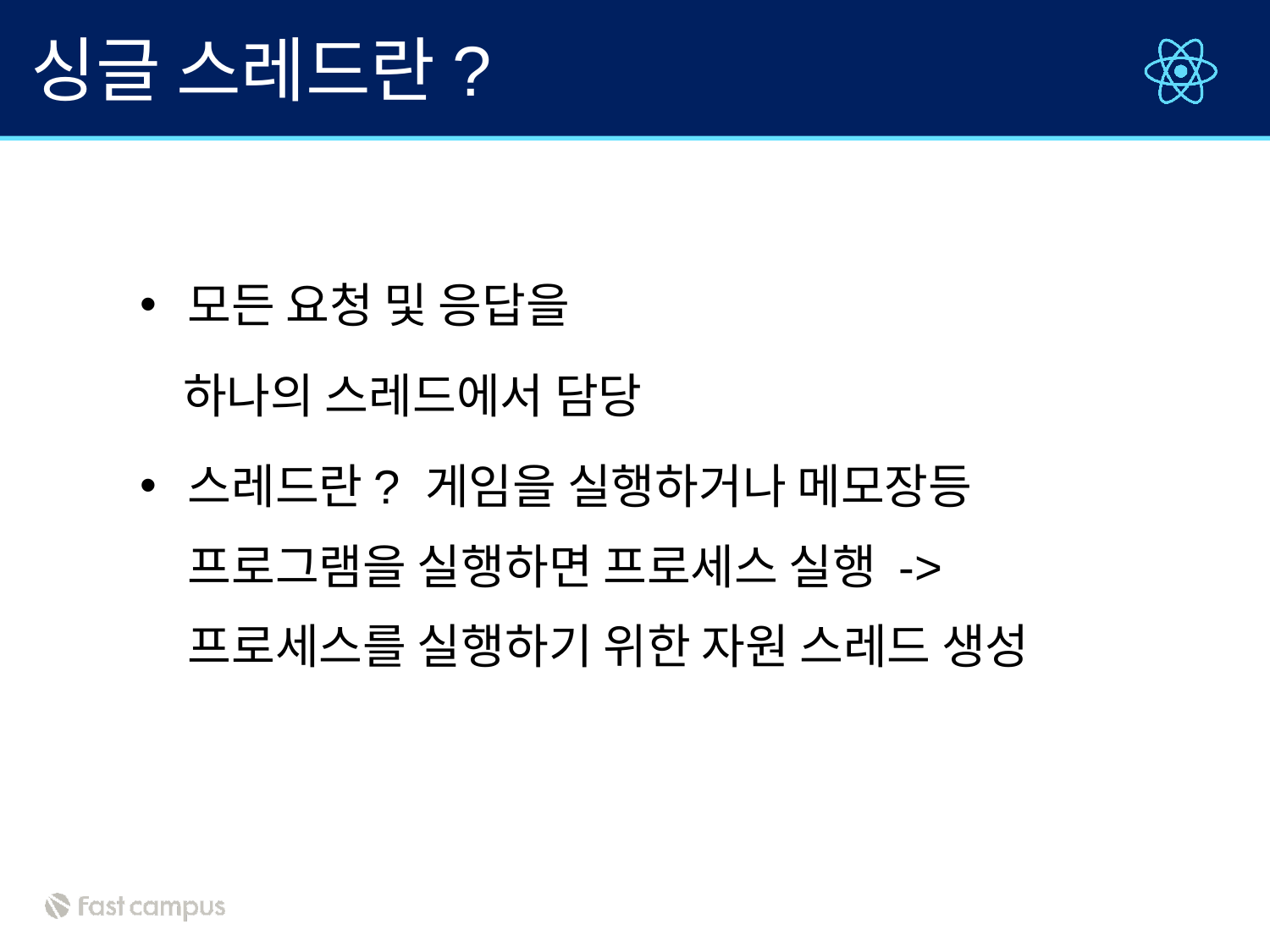

# 싱글 스레드란?
모든 요청 및 응답을
   하나의 스레드에서 담당
스레드란? 게임을 실행하거나 메모장등 프로그램을 실행하면 프로세스 실행 -> 프로세스를 실행하기 위한 자원 스레드 생성